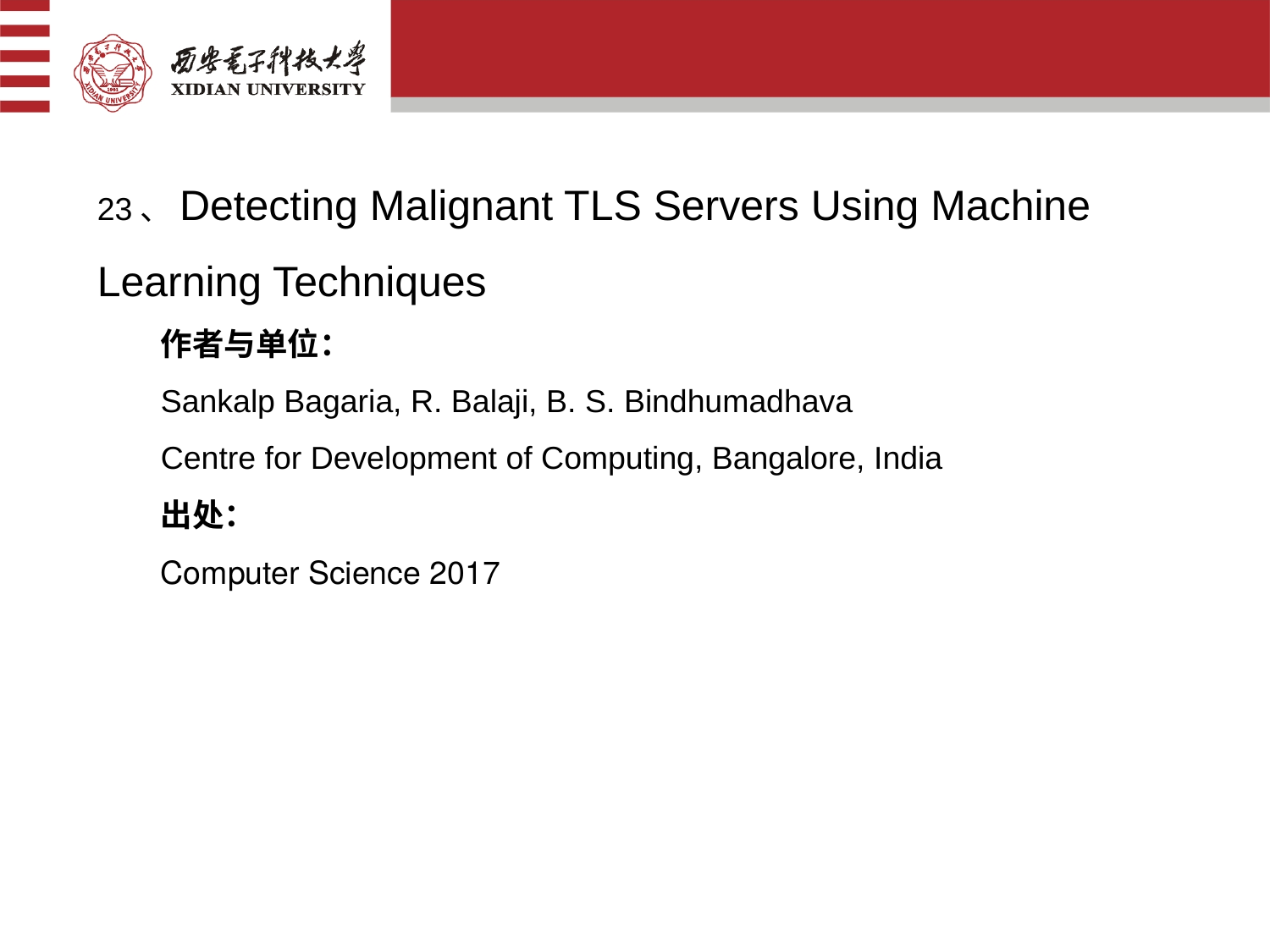

23、Detecting Malignant TLS Servers Using Machine Learning Techniques
作者与单位：
Sankalp Bagaria, R. Balaji, B. S. Bindhumadhava
Centre for Development of Computing, Bangalore, India
出处：
Computer Science 2017